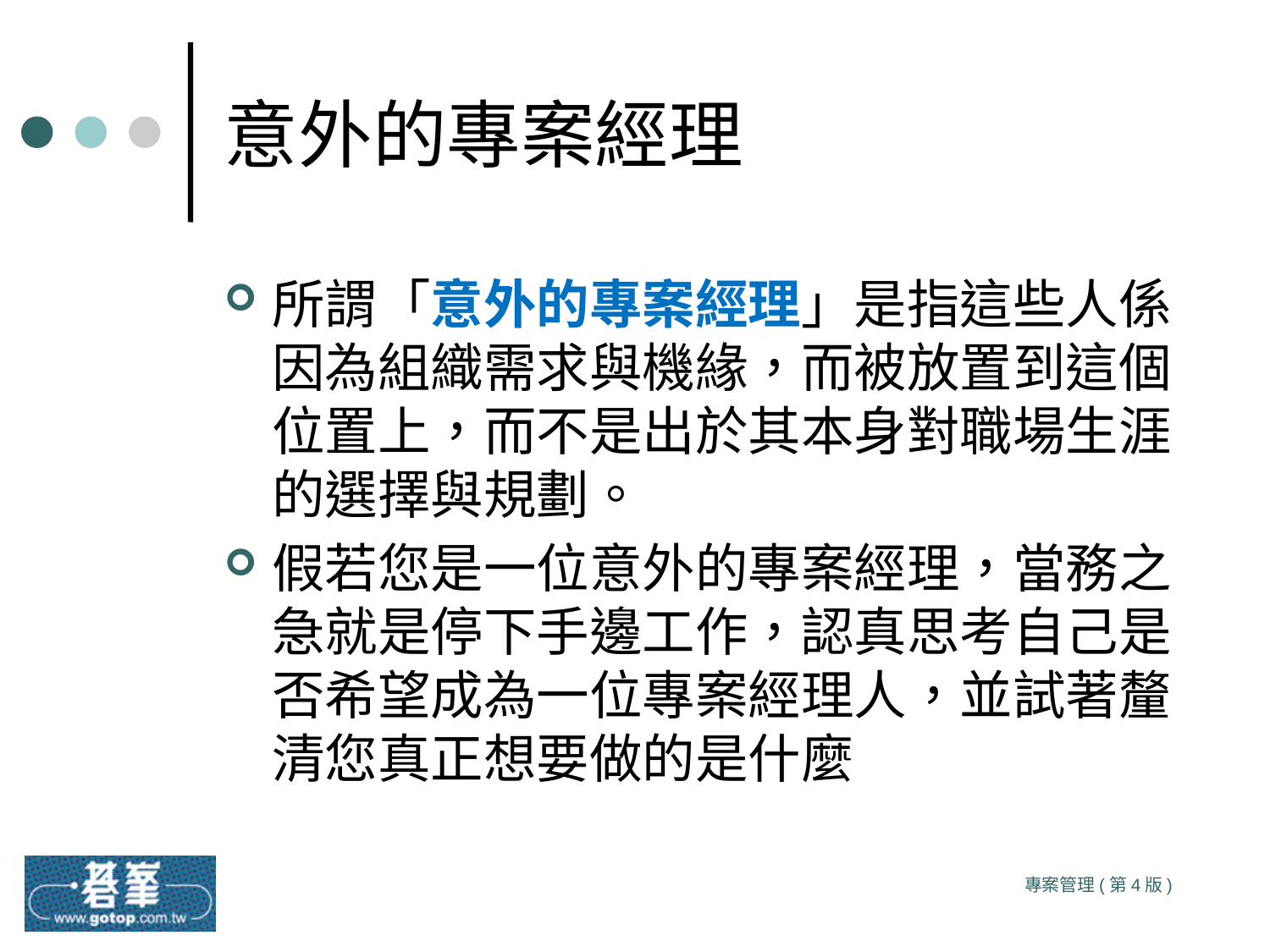

# 意外的專案經理
所謂「意外的專案經理」是指這些人係因為組織需求與機緣，而被放置到這個位置上，而不是出於其本身對職場生涯的選擇與規劃。
假若您是一位意外的專案經理，當務之急就是停下手邊工作，認真思考自己是否希望成為一位專案經理人，並試著釐清您真正想要做的是什麼
專案管理(第4版)